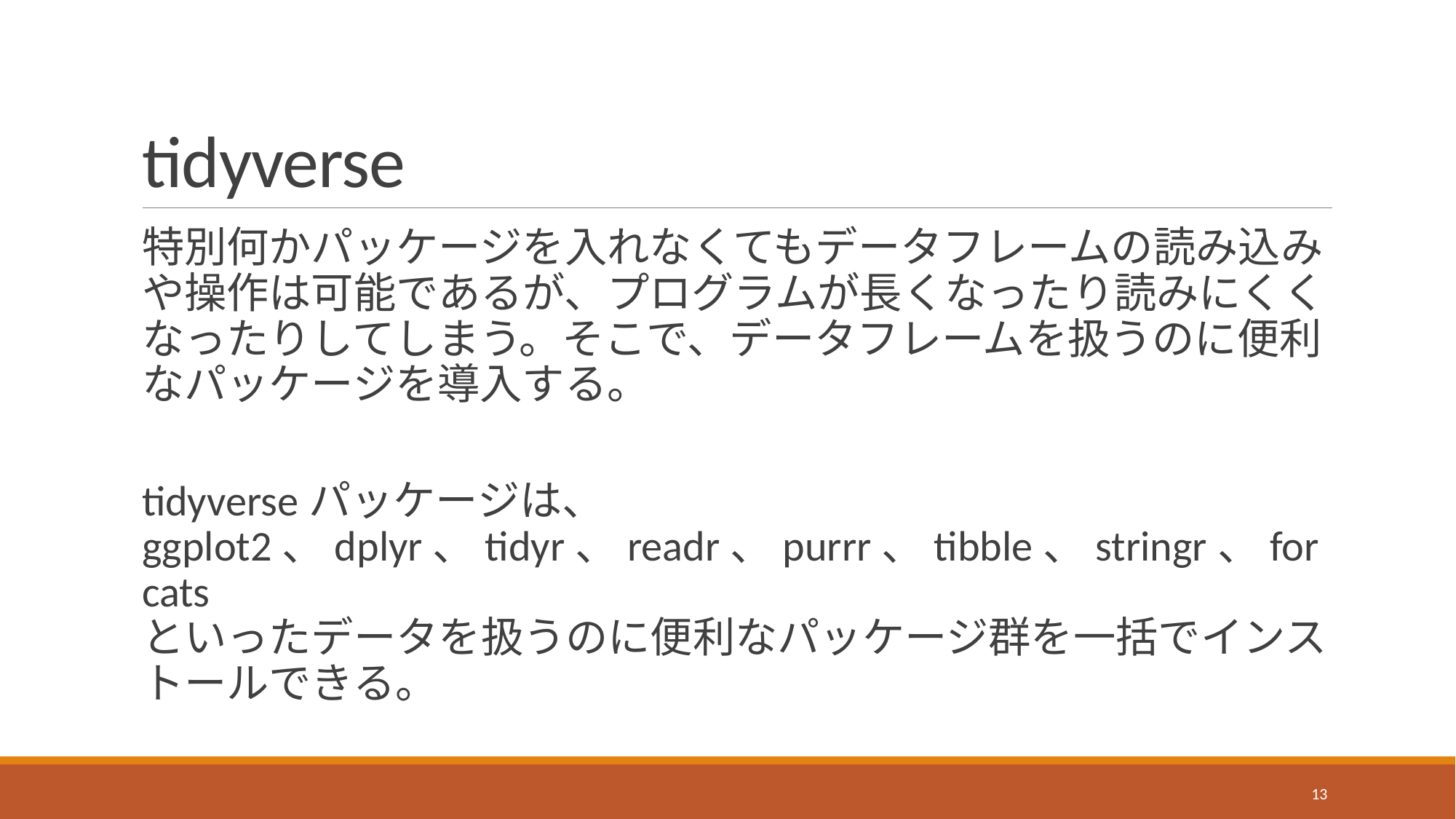

# tidyverse
特別何かパッケージを入れなくてもデータフレームの読み込みや操作は可能であるが、プログラムが長くなったり読みにくくなったりしてしまう。そこで、データフレームを扱うのに便利なパッケージを導入する。

tidyverseパッケージは、
ggplot2、dplyr、tidyr、readr、purrr、tibble、stringr、forcats
といったデータを扱うのに便利なパッケージ群を一括でインストールできる。
13